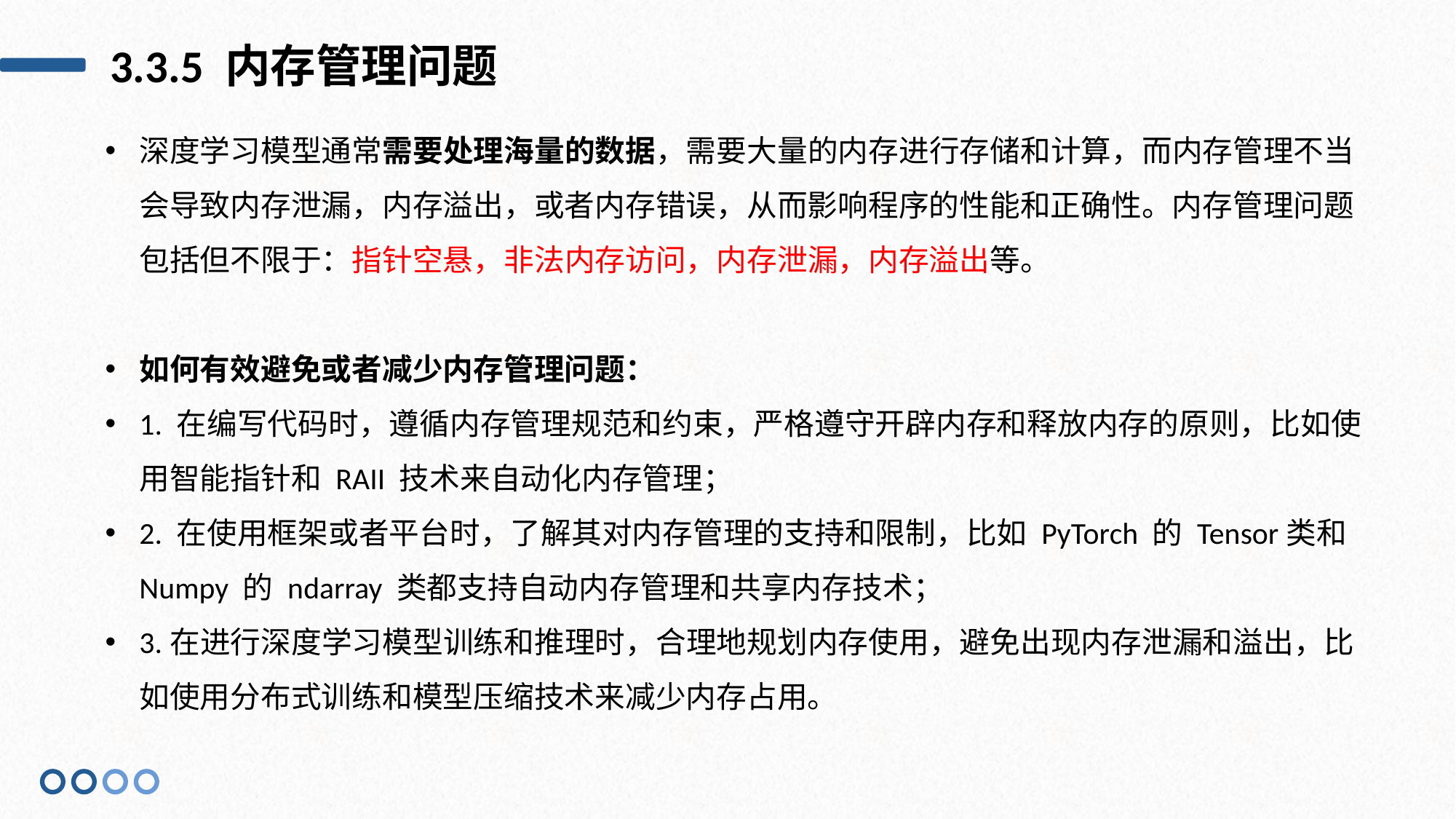

3.3.5 内存管理问题

深度学习模型通常需要处理海量的数据，需要大量的内存进行存储和计算，而内存管理不当会导致内存泄漏，内存溢出，或者内存错误，从而影响程序的性能和正确性。内存管理问题包括但不限于：指针空悬，非法内存访问，内存泄漏，内存溢出等。

如何有效避免或者减少内存管理问题：
1. 在编写代码时，遵循内存管理规范和约束，严格遵守开辟内存和释放内存的原则，比如使用智能指针和 RAII 技术来自动化内存管理；
2. 在使用框架或者平台时，了解其对内存管理的支持和限制，比如 PyTorch 的 Tensor类和 Numpy 的 ndarray 类都支持自动内存管理和共享内存技术；
3.在进行深度学习模型训练和推理时，合理地规划内存使用，避免出现内存泄漏和溢出，比如使用分布式训练和模型压缩技术来减少内存占用。